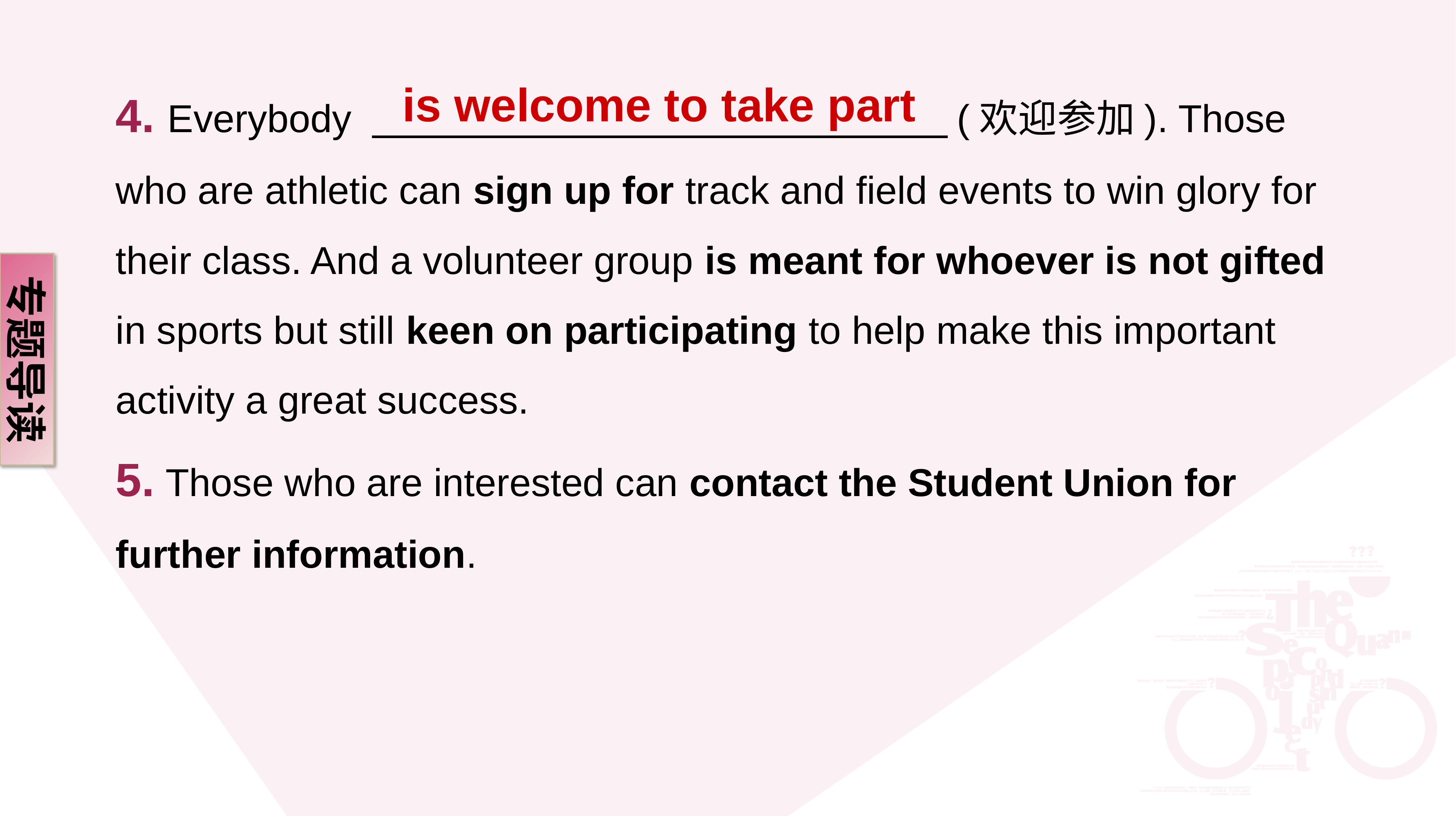

4. Everybody 　　　　　                 　　　　　　(欢迎参加). Those who are athletic can sign up for track and field events to win glory for their class. And a volunteer group is meant for whoever is not gifted in sports but still keen on participating to help make this important activity a great success.
5. Those who are interested can contact the Student Union for further information.
is welcome to take part
专题导读